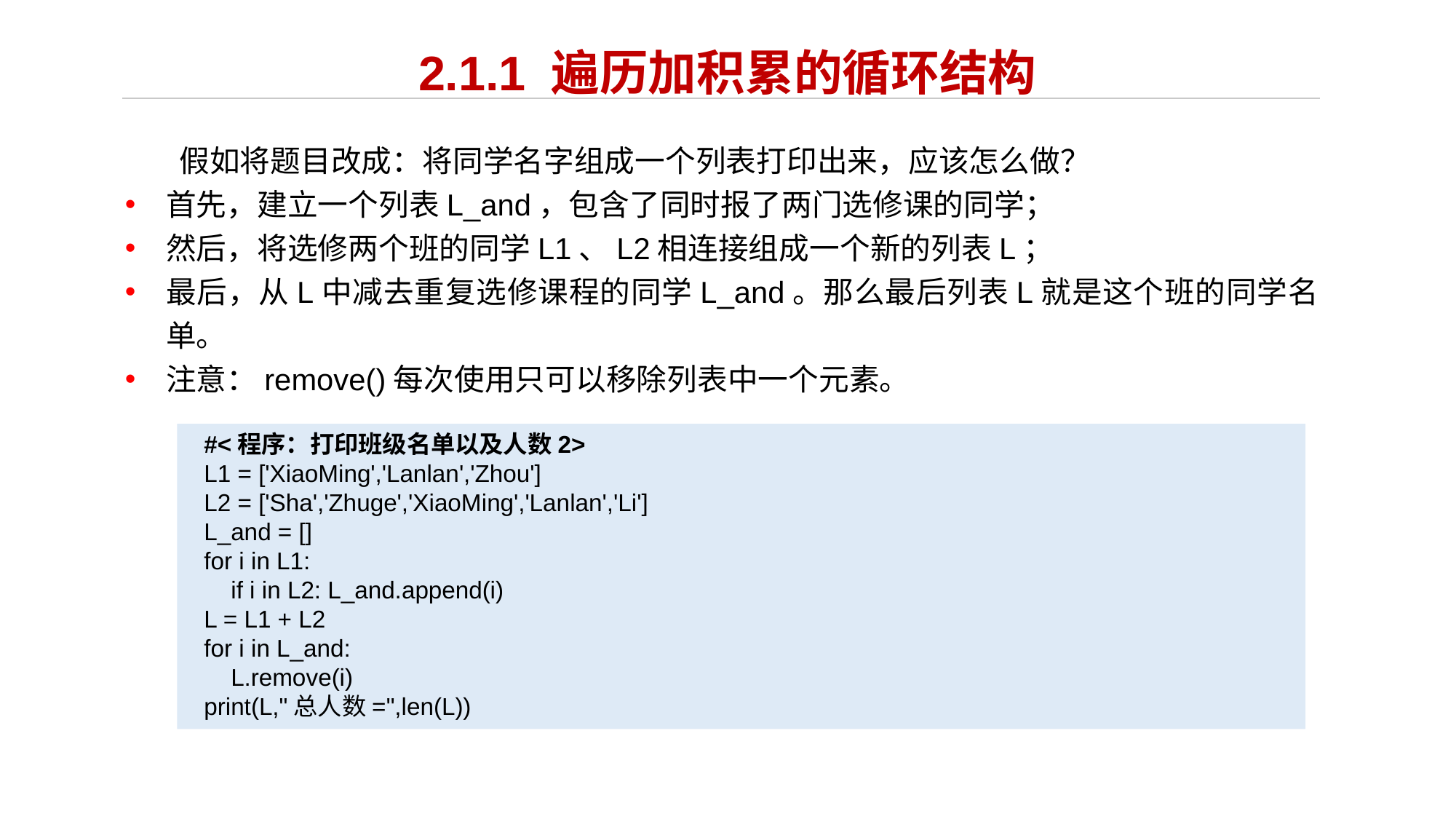

# 2.1.1 遍历加积累的循环结构
       假如将题目改成：将同学名字组成一个列表打印出来，应该怎么做？
首先，建立一个列表L_and，包含了同时报了两门选修课的同学；
然后，将选修两个班的同学L1、L2相连接组成一个新的列表L；
最后，从L中减去重复选修课程的同学L_and。那么最后列表L就是这个班的同学名单。
注意：remove()每次使用只可以移除列表中一个元素。
#<程序：打印班级名单以及人数2>
L1 = ['XiaoMing','Lanlan','Zhou']
L2 = ['Sha','Zhuge','XiaoMing','Lanlan','Li']
L_and = []
for i in L1:
    if i in L2: L_and.append(i)
L = L1 + L2
for i in L_and:
    L.remove(i)
print(L,"总人数=",len(L))